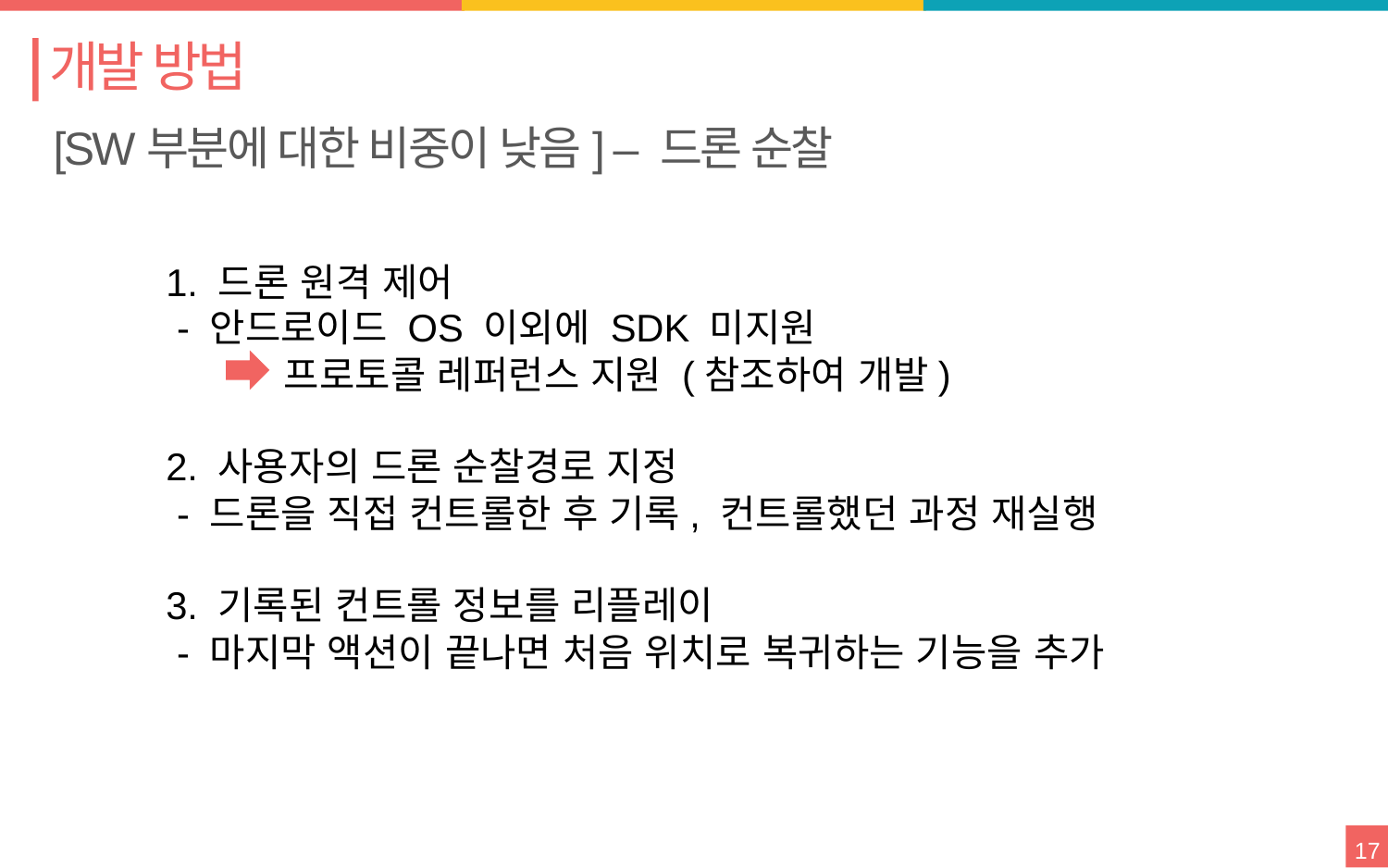

개발 방법

[SW부분에 대한 비중이 낮음] – 드론 순찰
드론 원격 제어
 - 안드로이드 OS 이외에 SDK 미지원
          프로토콜 레퍼런스 지원 (참조하여 개발)

2. 사용자의 드론 순찰경로 지정
 - 드론을 직접 컨트롤한 후 기록, 컨트롤했던 과정 재실행

3. 기록된 컨트롤 정보를 리플레이
 - 마지막 액션이 끝나면 처음 위치로 복귀하는 기능을 추가

17